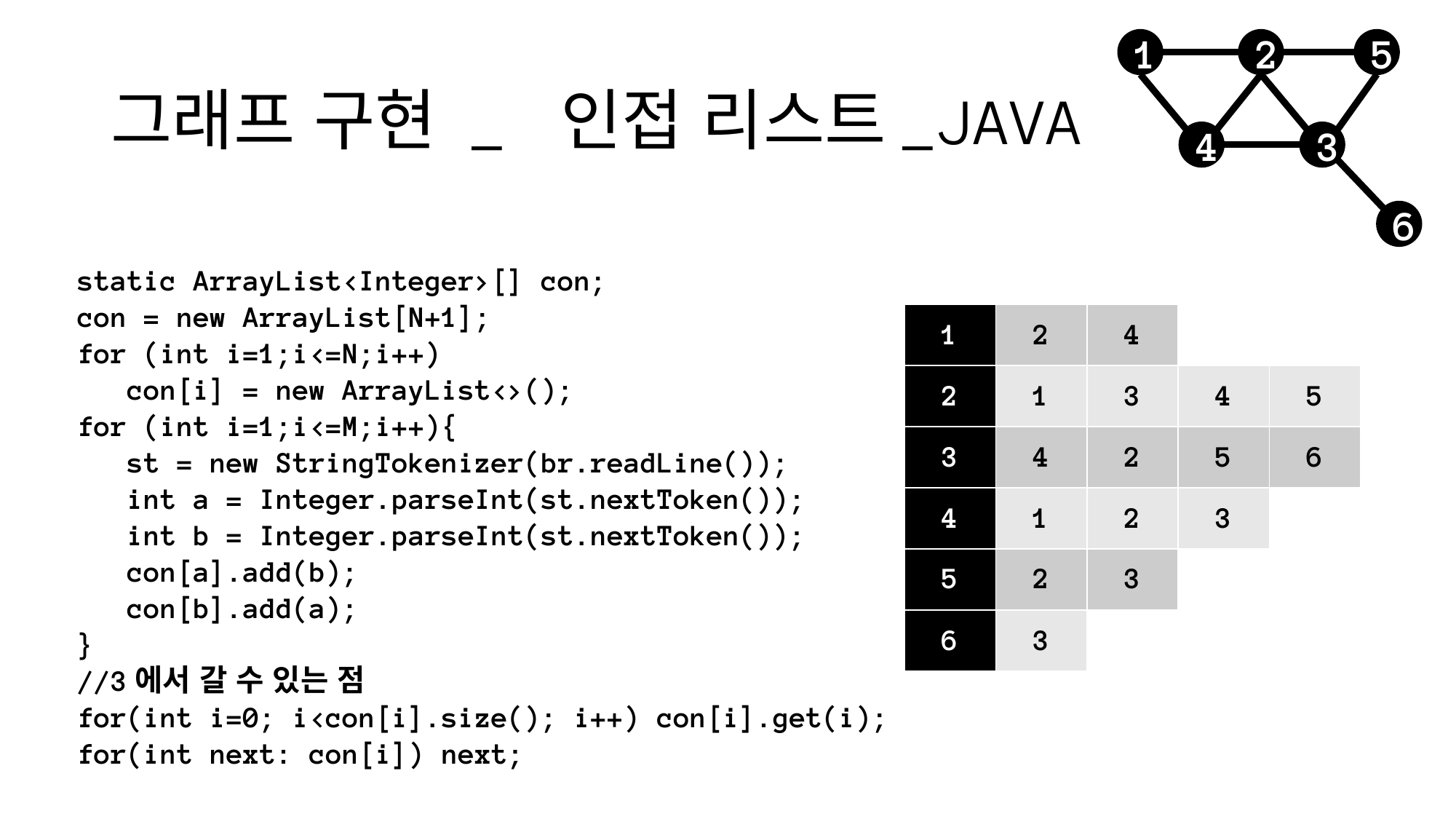

1
2
5
4
3
6
# 그래프 구현 _ 인접 리스트_JAVA
static ArrayList<Integer>[] con;
con = new ArrayList[N+1];
for (int i=1;i<=N;i++)
   con[i] = new ArrayList<>();
for (int i=1;i<=M;i++){
   st = new StringTokenizer(br.readLine());
   int a = Integer.parseInt(st.nextToken());
   int b = Integer.parseInt(st.nextToken());
   con[a].add(b);
   con[b].add(a);
}
//3에서 갈 수 있는 점
for(int i=0; i<con[i].size(); i++) con[i].get(i);
for(int next: con[i]) next;
| 1 | 2 | 4 |  |  |  |  |
| --- | --- | --- | --- | --- | --- | --- |
| 2 | 1 | 3 | 4 | 5 |  |  |
| 3 | 4 | 2 | 5 | 6 |  |  |
| 4 | 1 | 2 | 3 |  |  |  |
| 5 | 2 | 3 |  |  |  |  |
| 6 | 3 |  |  |  |  |  |